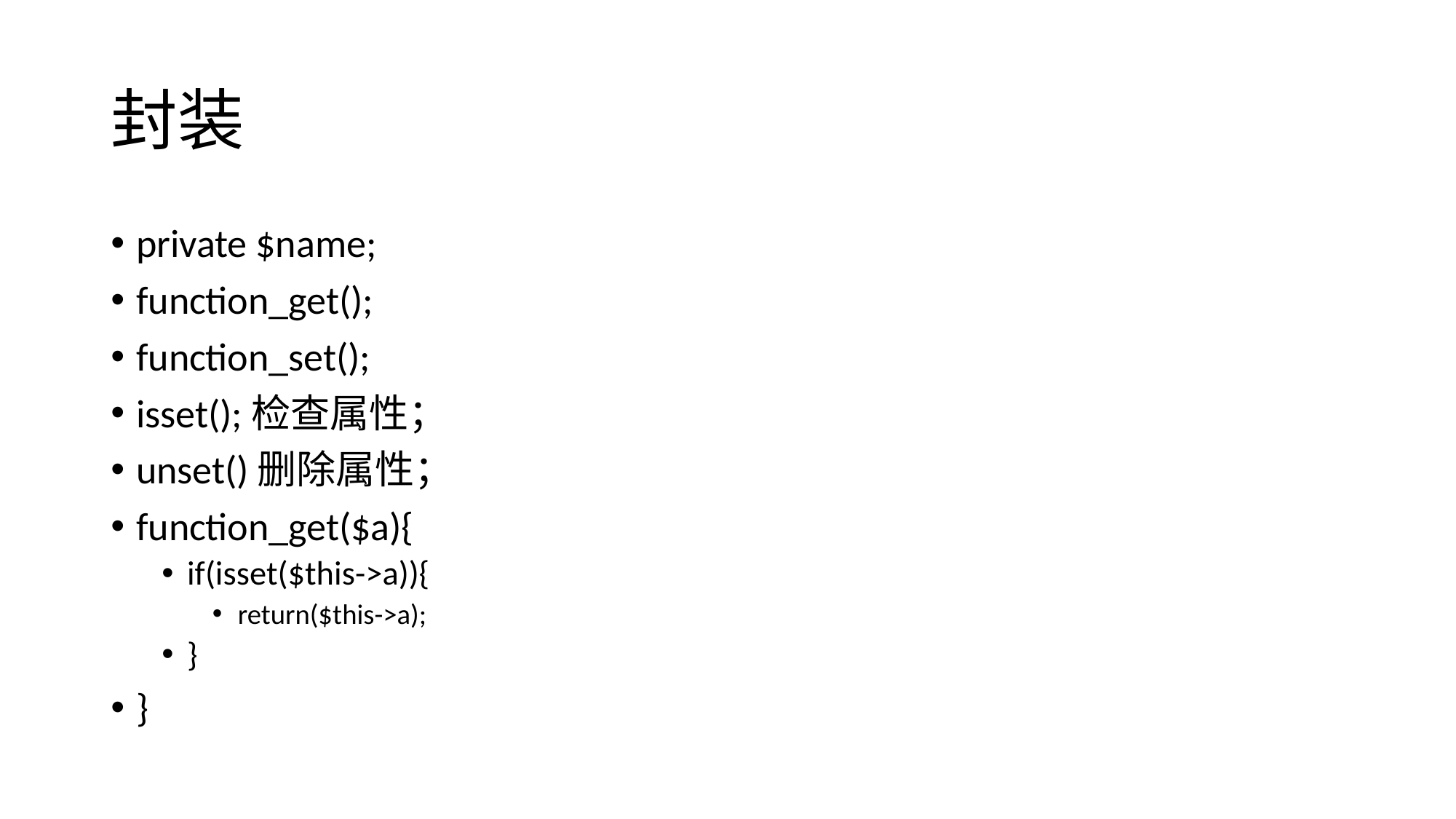

# 封装
private $name;
function_get();
function_set();
isset();检查属性；
unset()删除属性；
function_get($a){
if(isset($this->a)){
return($this->a);
}
}